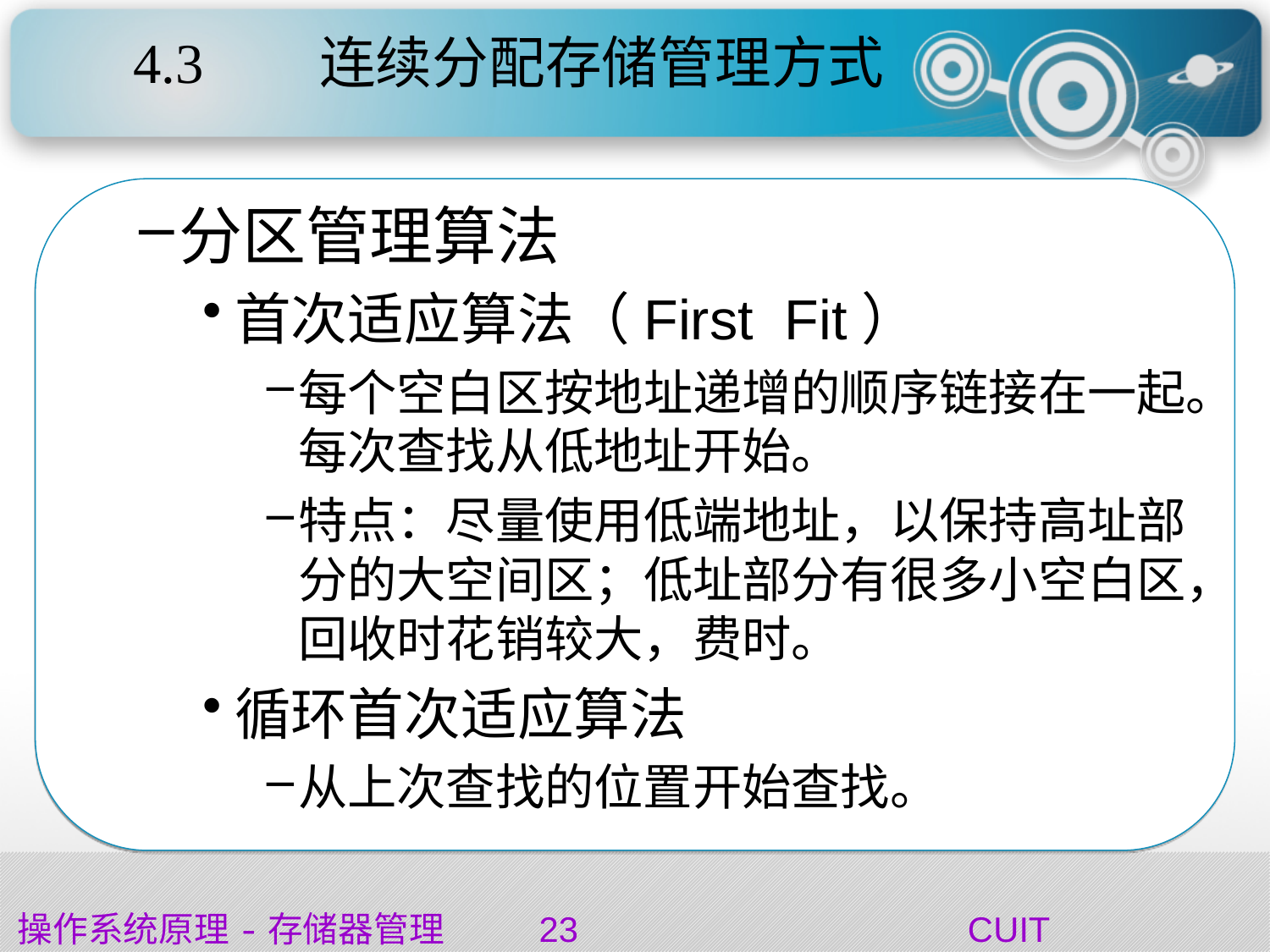

# 4.3   连续分配存储管理方式

分区管理算法
首次适应算法（First  Fit）
每个空白区按地址递增的顺序链接在一起。每次查找从低地址开始。
特点：尽量使用低端地址，以保持高址部分的大空间区；低址部分有很多小空白区，回收时花销较大，费时。
循环首次适应算法
从上次查找的位置开始查找。